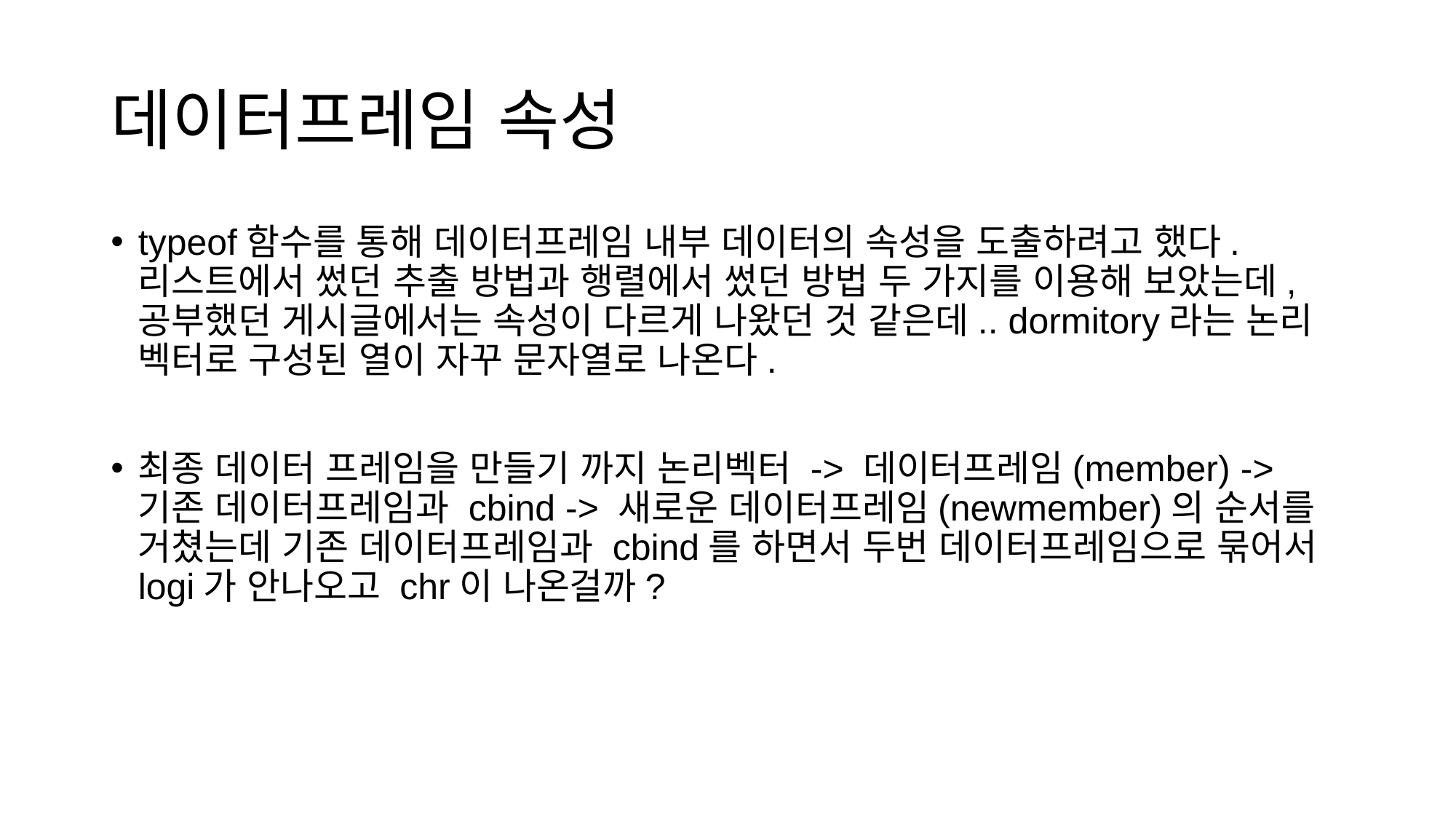

# 데이터프레임 속성
typeof함수를 통해 데이터프레임 내부 데이터의 속성을 도출하려고 했다. 리스트에서 썼던 추출 방법과 행렬에서 썼던 방법 두 가지를 이용해 보았는데, 공부했던 게시글에서는 속성이 다르게 나왔던 것 같은데.. dormitory라는 논리 벡터로 구성된 열이 자꾸 문자열로 나온다.

최종 데이터 프레임을 만들기 까지 논리벡터 -> 데이터프레임(member) -> 기존 데이터프레임과 cbind -> 새로운 데이터프레임(newmember)의 순서를 거쳤는데 기존 데이터프레임과 cbind를 하면서 두번 데이터프레임으로 묶어서 logi가 안나오고 chr이 나온걸까?